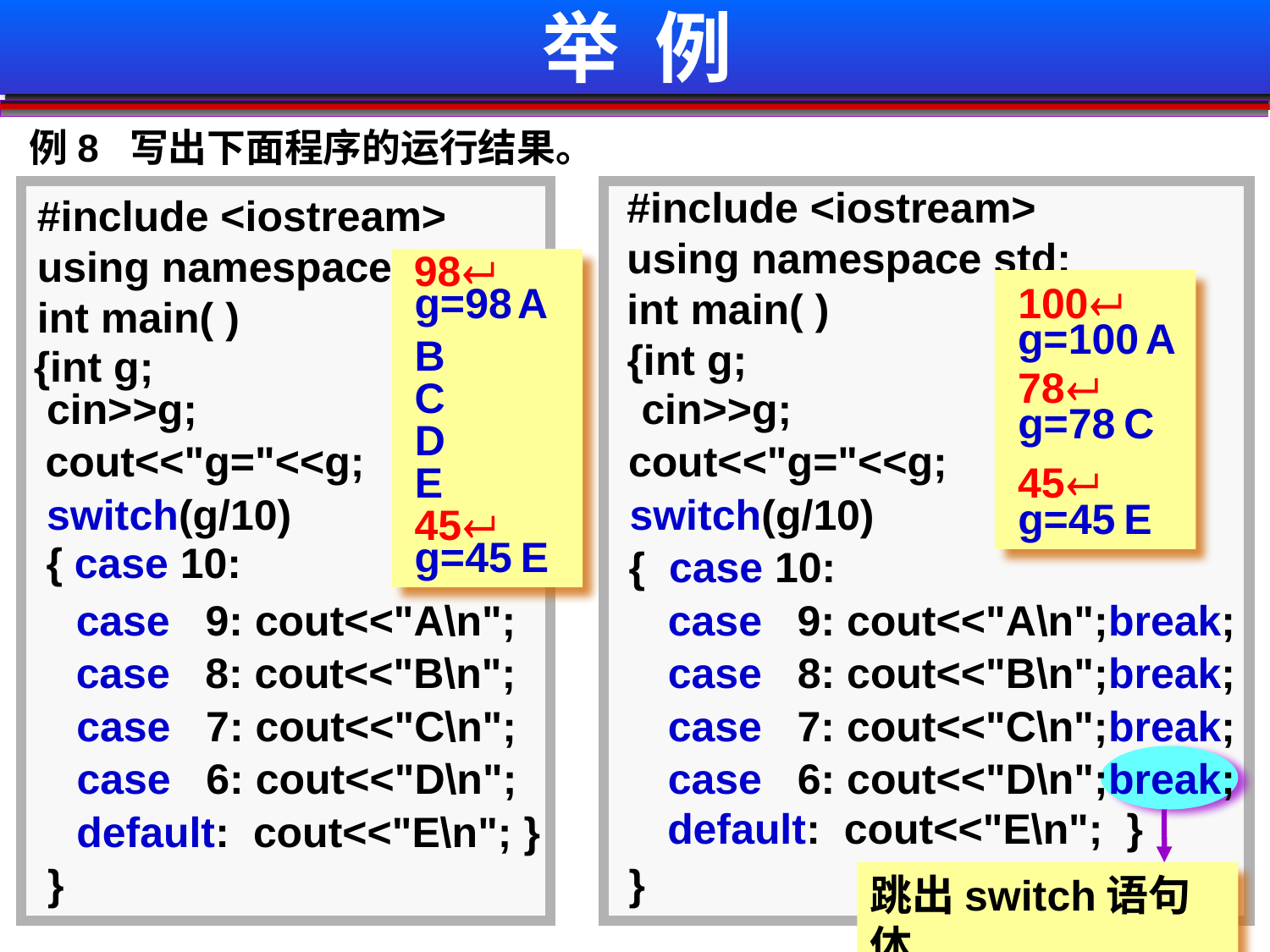

举  例

例8  写出下面程序的运行结果。
#include <iostream>
using namespace std;
int main( )

#include <iostream>
using namespace std;
int main( )
98↵

g=98
A

100↵
g=100
A
B
{int g;
{int g;
78↵
C
  cin>>g;
   cin>>g;
g=78
C
D
 cout<<"g="<<g;
 cout<<"g="<<g;
E
45↵
  switch(g/10)
  switch(g/10)
g=45
E
45↵
g=45
E
 { case 10:
  {  case 10:
case   9: cout<<"A\n";
case   9: cout<<"A\n";break;
case   8: cout<<"B\n";
case   8: cout<<"B\n";break;
case   7: cout<<"C\n";
case   7: cout<<"C\n";break;
case   6: cout<<"D\n";
case   6: cout<<"D\n";break;

default:  cout<<"E\n";  }
default:  cout<<"E\n"; }
  }
  }
跳出switch语句体